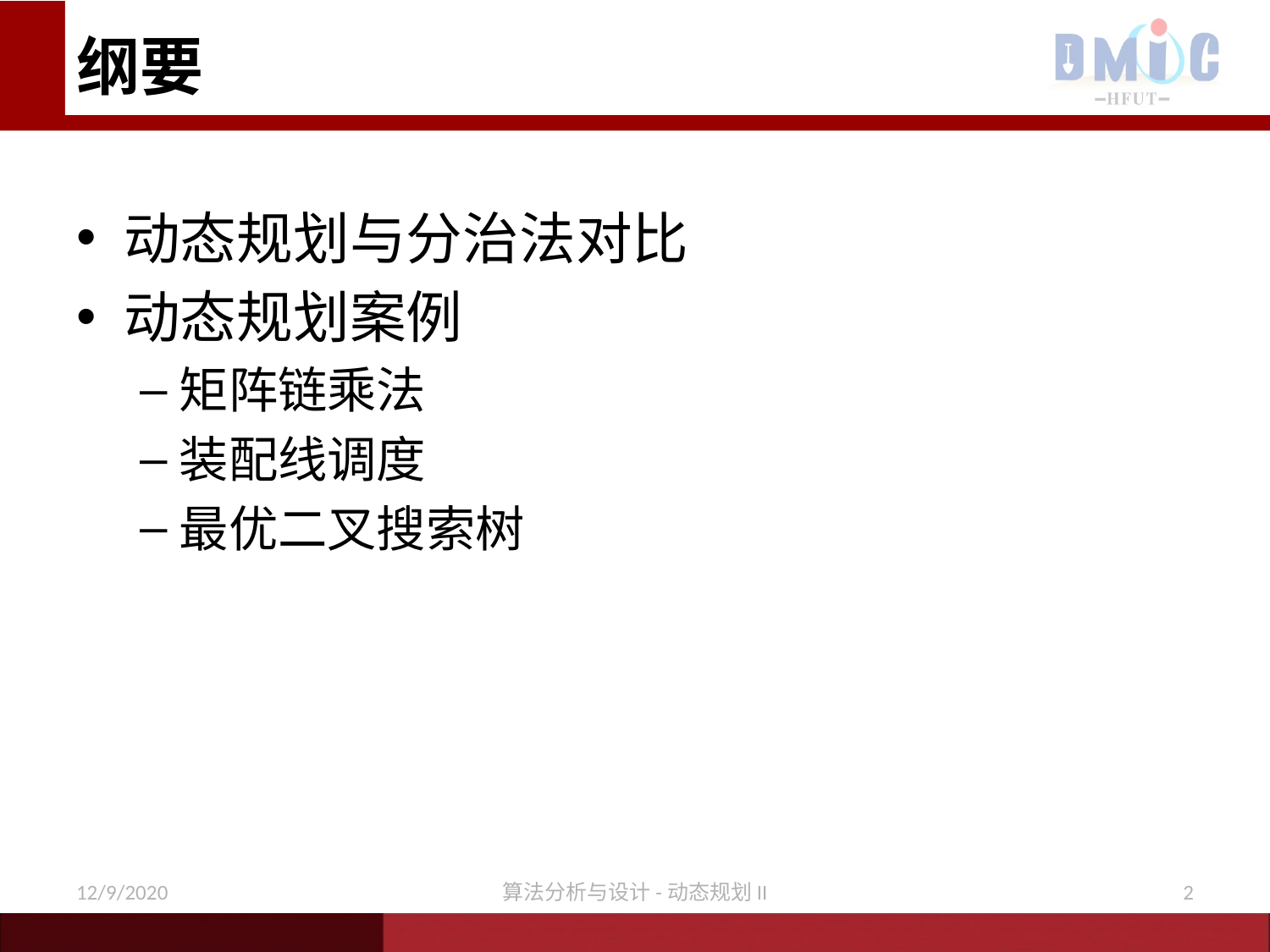

# 纲要
动态规划与分治法对比
动态规划案例
矩阵链乘法
装配线调度
最优二叉搜索树

12/9/2020
算法分析与设计-动态规划II
2